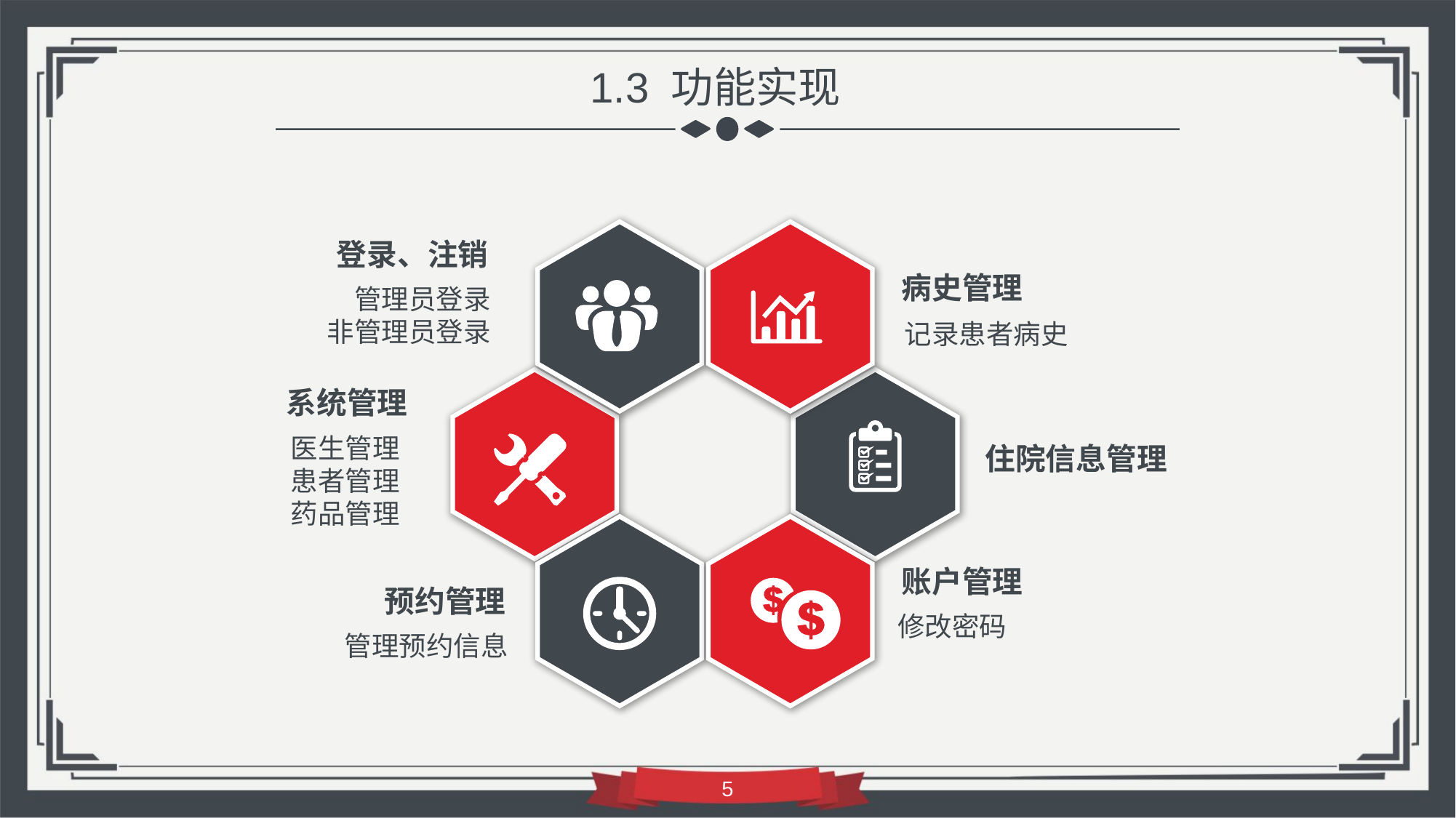

1.3 功能实现

登录、注销
病史管理
管理员登录
非管理员登录

记录患者病史

系统管理

医生管理
患者管理
药品管理

住院信息管理

账户管理
预约管理

修改密码
管理预约信息